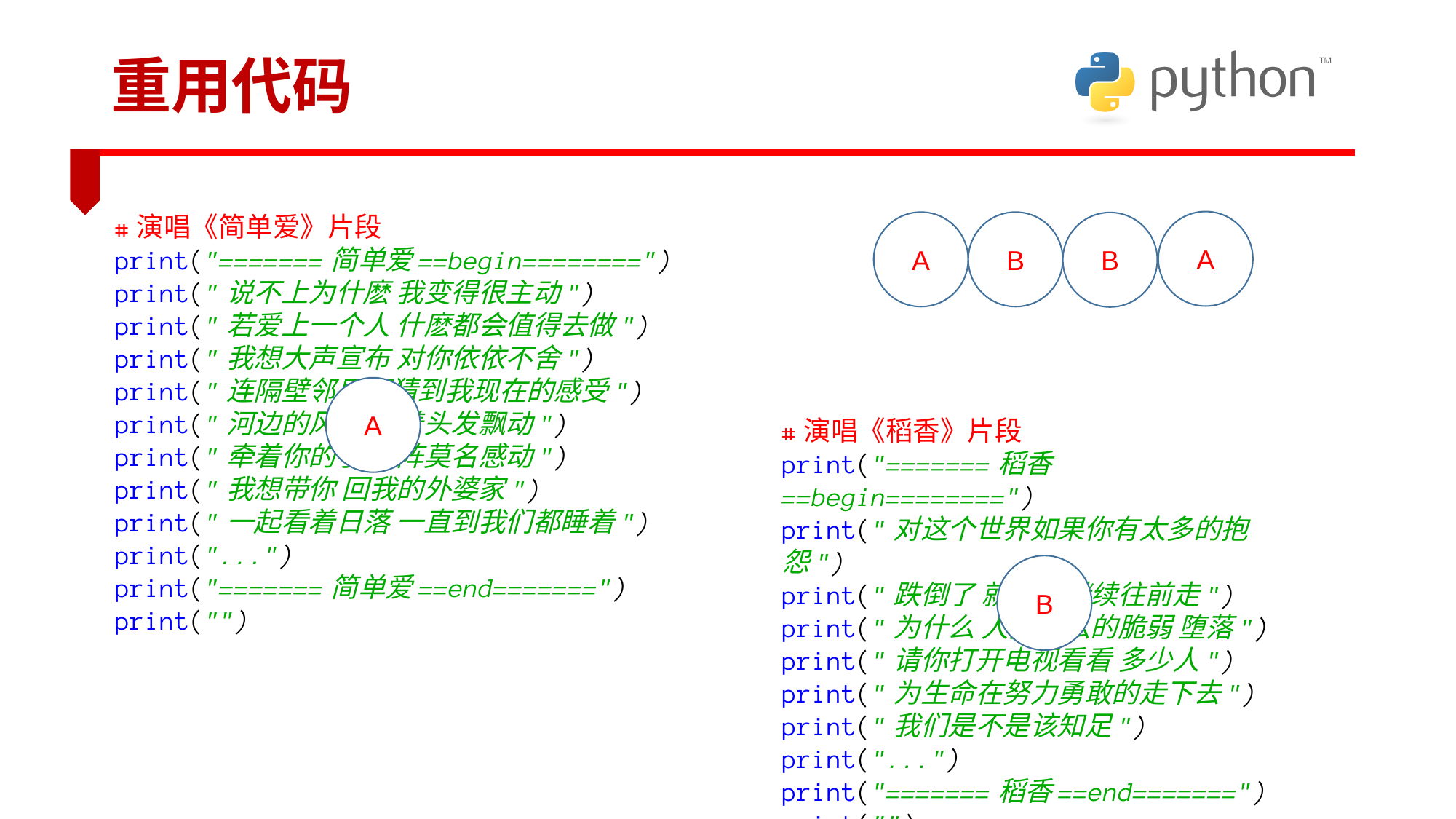

# 重用代码
#演唱《简单爱》片段
print("=======简单爱==begin========")
print("说不上为什麽 我变得很主动")
print("若爱上一个人 什麽都会值得去做")
print("我想大声宣布 对你依依不舍")
print("连隔壁邻居都猜到我现在的感受")
print("河边的风 在吹着头发飘动")
print("牵着你的手 一阵莫名感动")
print("我想带你 回我的外婆家")
print("一起看着日落 一直到我们都睡着")
print("...")
print("=======简单爱==end=======")
print("")
A
A
B
B
A
#演唱《稻香》片段
print("=======稻香==begin========")
print("对这个世界如果你有太多的抱怨")
print("跌倒了 就不敢继续往前走")
print("为什么 人要这么的脆弱 堕落")
print("请你打开电视看看 多少人")
print("为生命在努力勇敢的走下去")
print("我们是不是该知足")
print("...")
print("=======稻香==end=======")
print("")
B